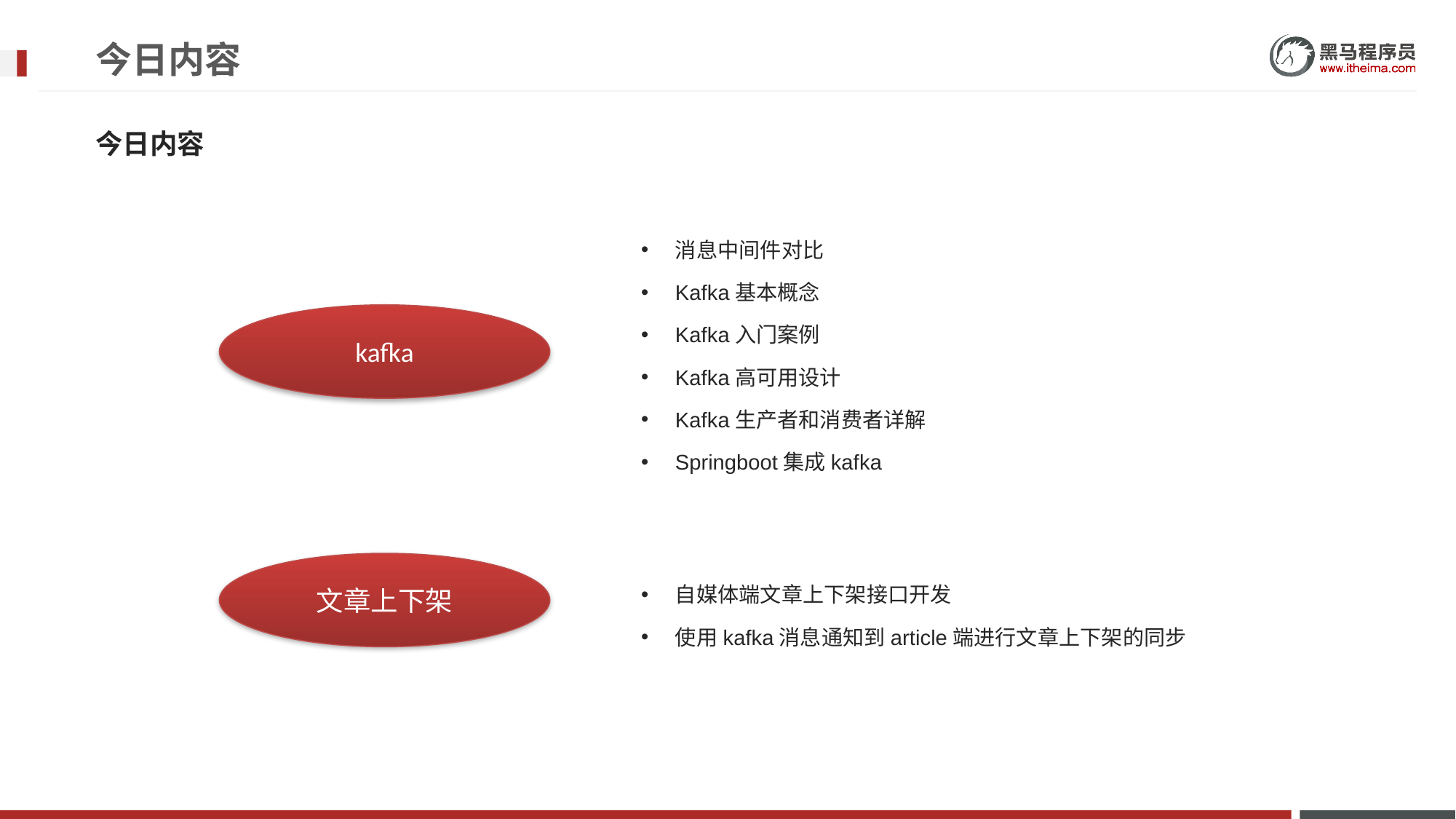

# 今日内容
今日内容
消息中间件对比
Kafka基本概念
Kafka入门案例
Kafka高可用设计
Kafka生产者和消费者详解
Springboot集成kafka
kafka
文章上下架
自媒体端文章上下架接口开发
使用kafka消息通知到article端进行文章上下架的同步